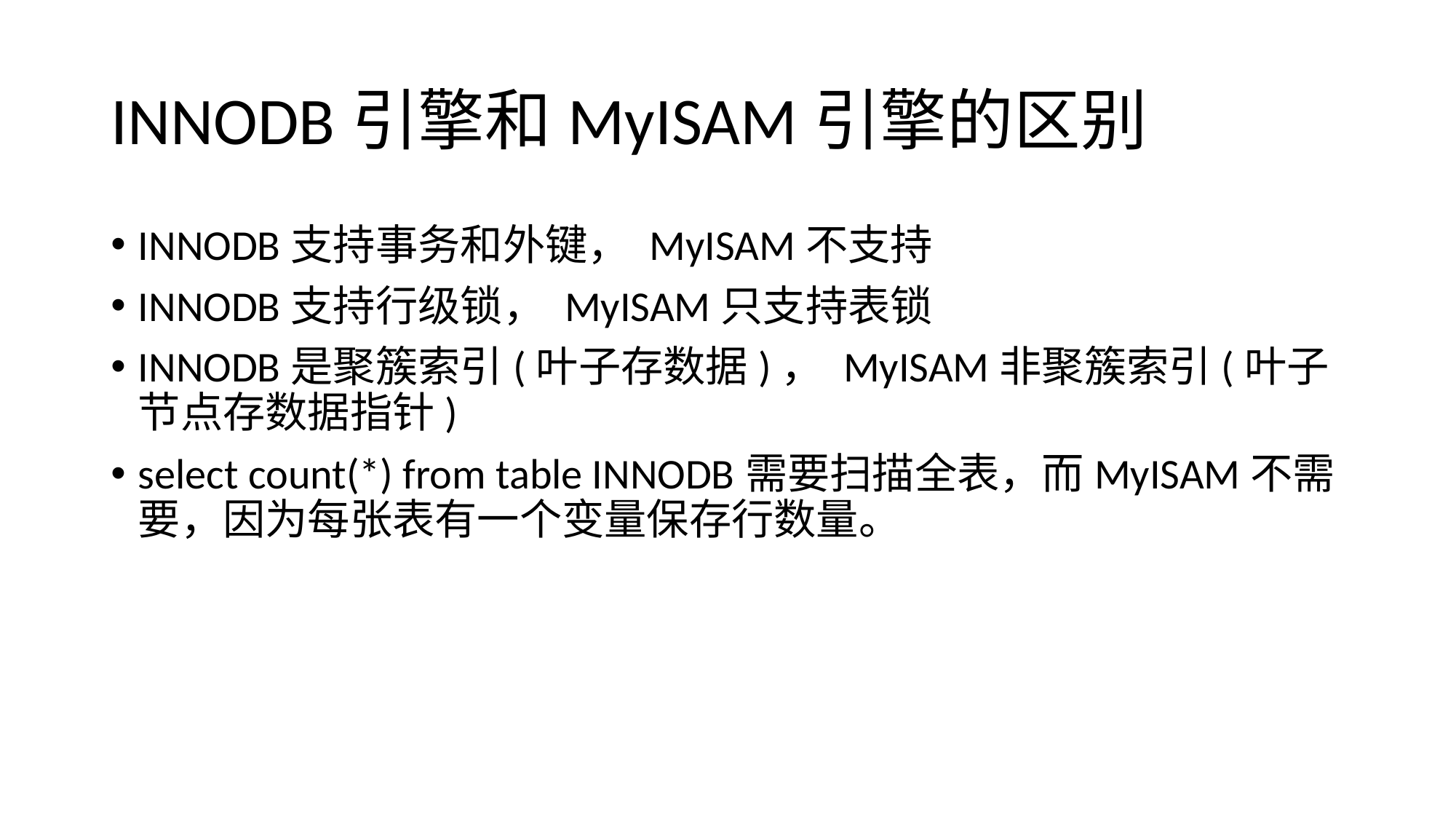

# INNODB引擎和MyISAM引擎的区别
INNODB支持事务和外键， MyISAM不支持
INNODB支持行级锁， MyISAM只支持表锁
INNODB是聚簇索引(叶子存数据)， MyISAM非聚簇索引(叶子节点存数据指针)
select count(*) from table INNODB需要扫描全表，而MyISAM不需要，因为每张表有一个变量保存行数量。